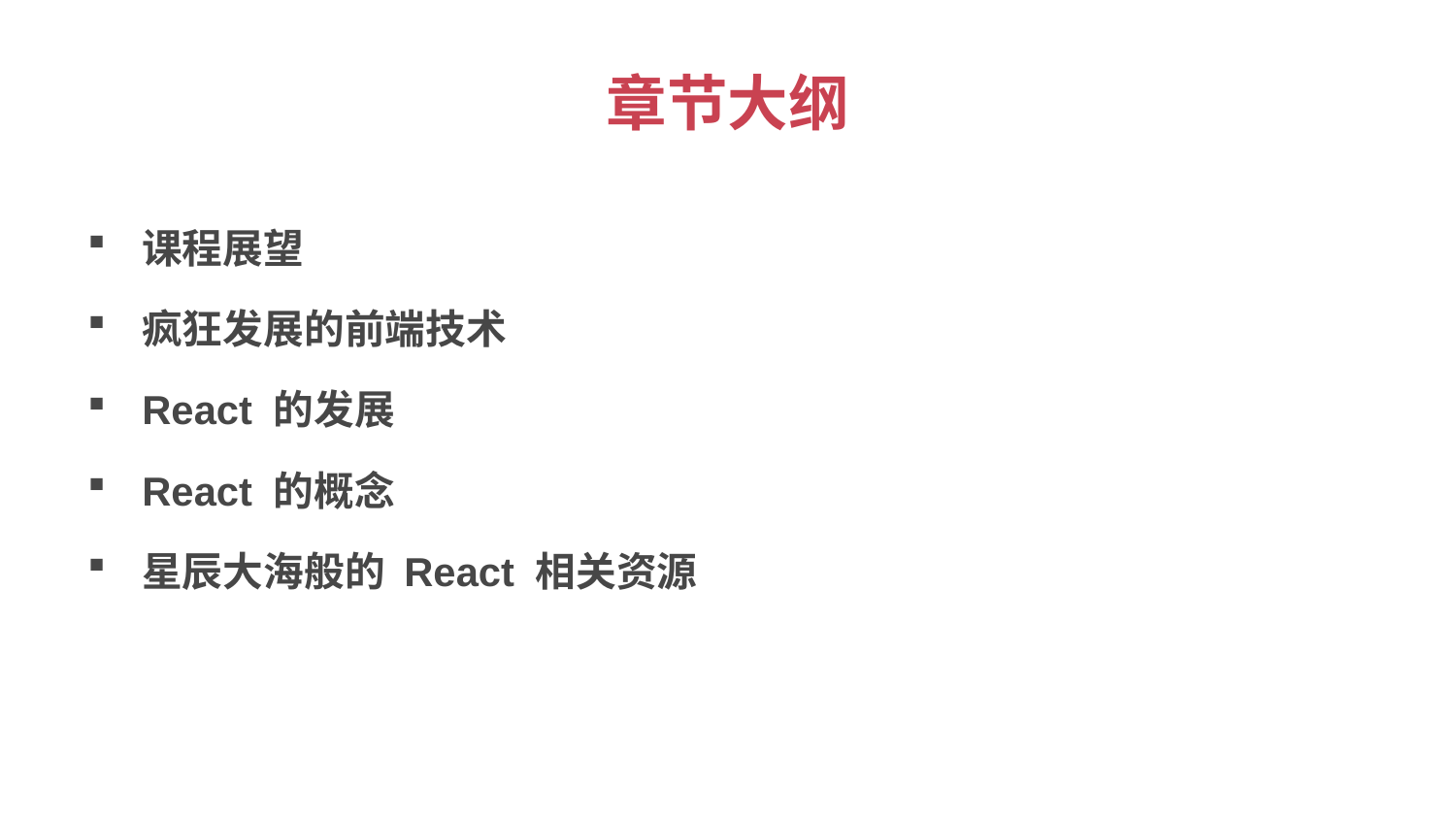

# 章节大纲
课程展望
疯狂发展的前端技术
React 的发展
React 的概念
星辰大海般的 React 相关资源